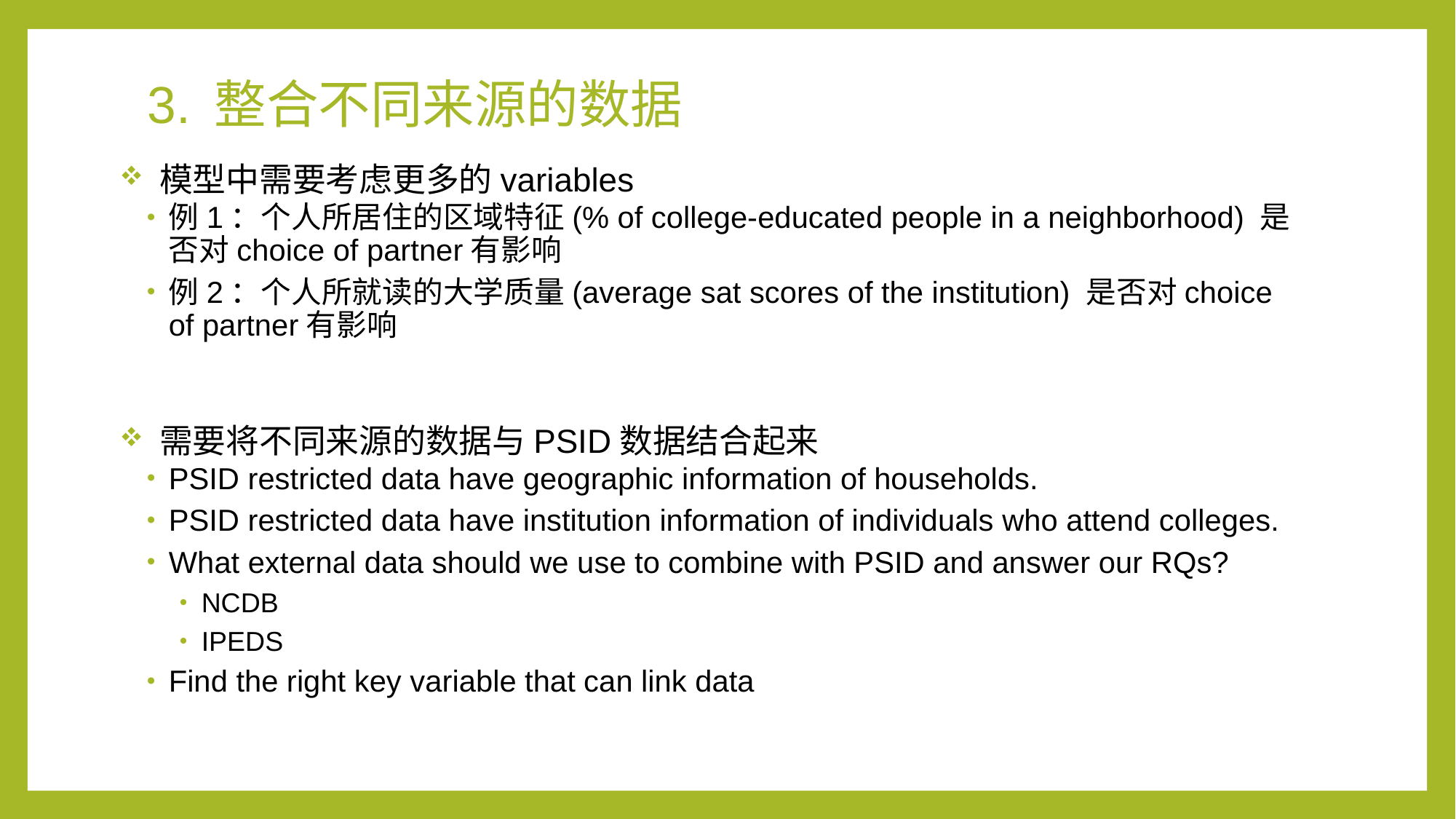

# 3. 整合不同来源的数据
 模型中需要考虑更多的variables
例1：个人所居住的区域特征(% of college-educated people in a neighborhood) 是否对choice of partner有影响
例2：个人所就读的大学质量(average sat scores of the institution) 是否对choice of partner有影响

 需要将不同来源的数据与PSID数据结合起来
PSID restricted data have geographic information of households.
PSID restricted data have institution information of individuals who attend colleges.
What external data should we use to combine with PSID and answer our RQs?
NCDB
IPEDS
Find the right key variable that can link data